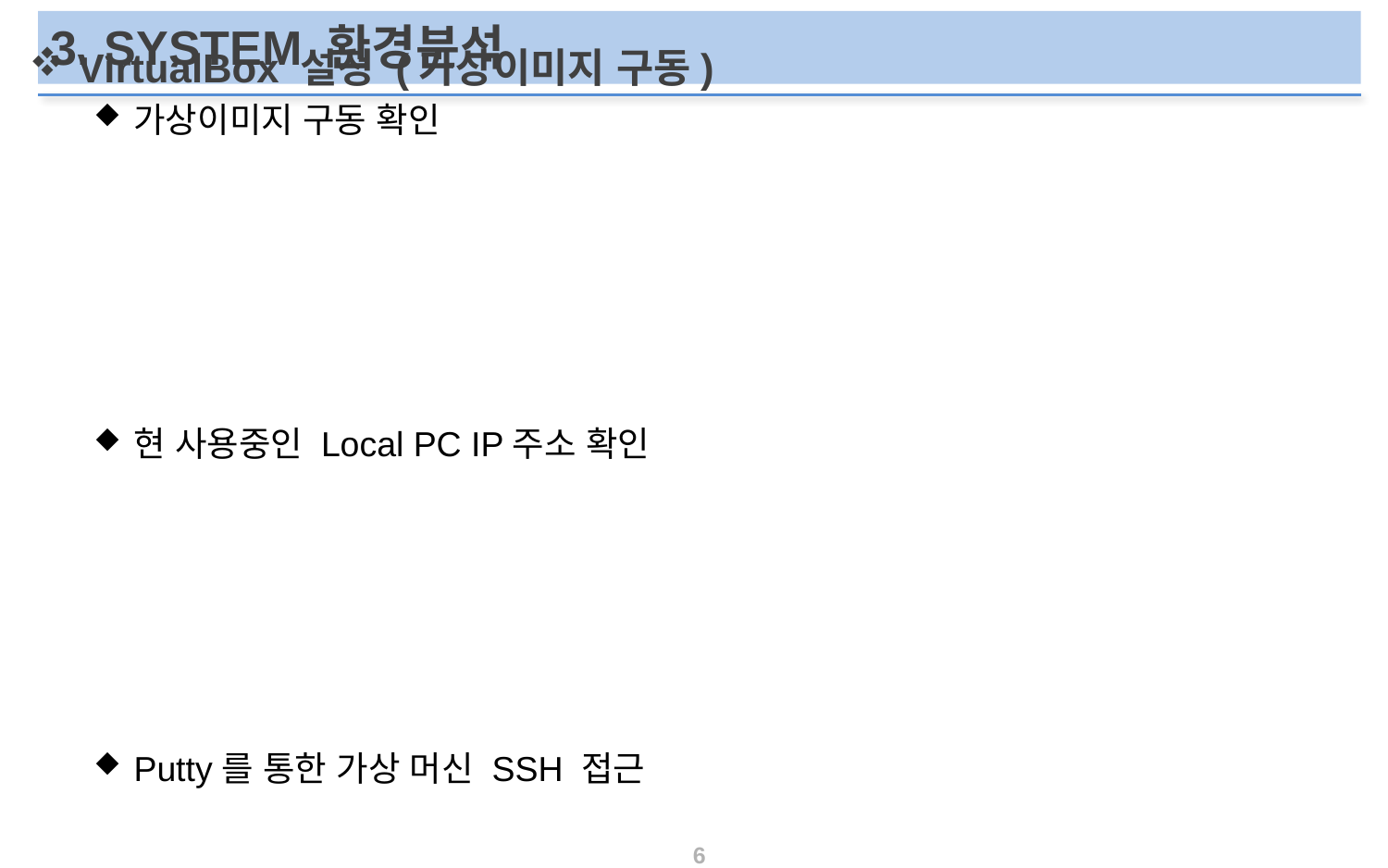

# 3. SYSTEM 환경분석
VirtualBox 설정 (가상이미지 구동)
가상이미지 구동 확인

현 사용중인 Local PC IP주소 확인

Putty를 통한 가상 머신 SSH 접근

6